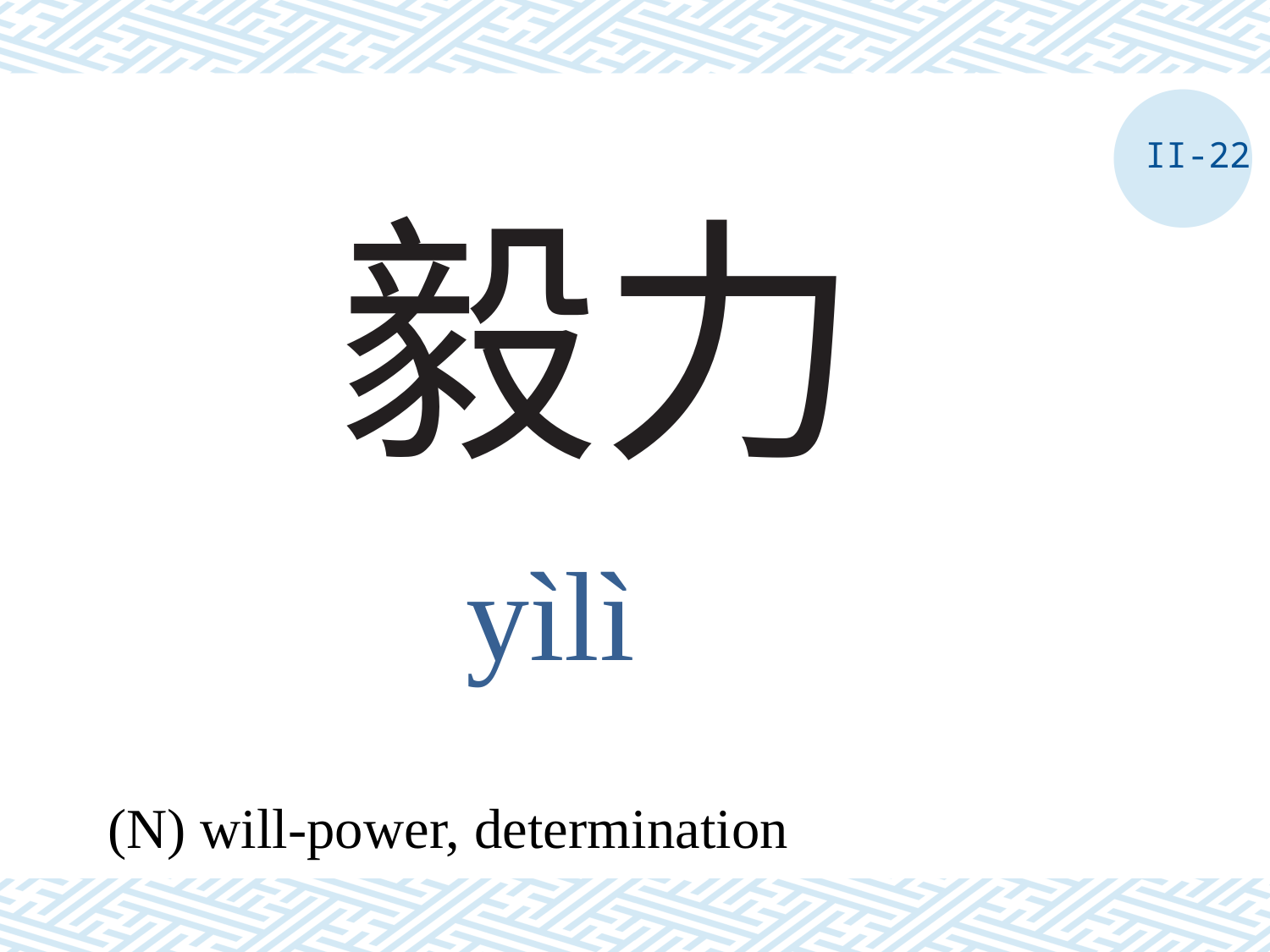

II-22

# 毅力
yìlì
(N) will-power, determination